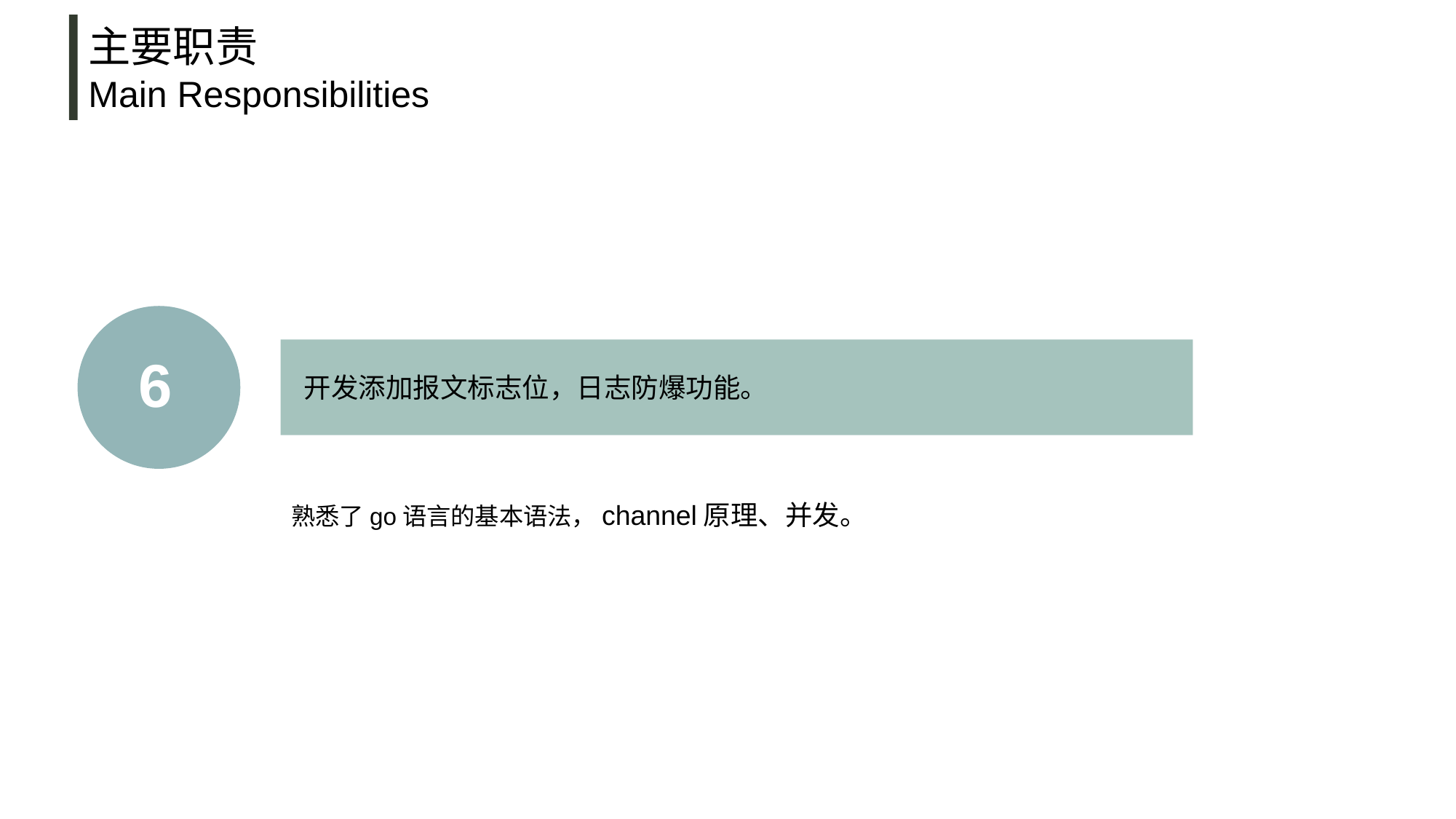

主要职责
Main Responsibilities

 6

开发添加报文标志位，日志防爆功能。
熟悉了go语言的基本语法，channel原理、并发。